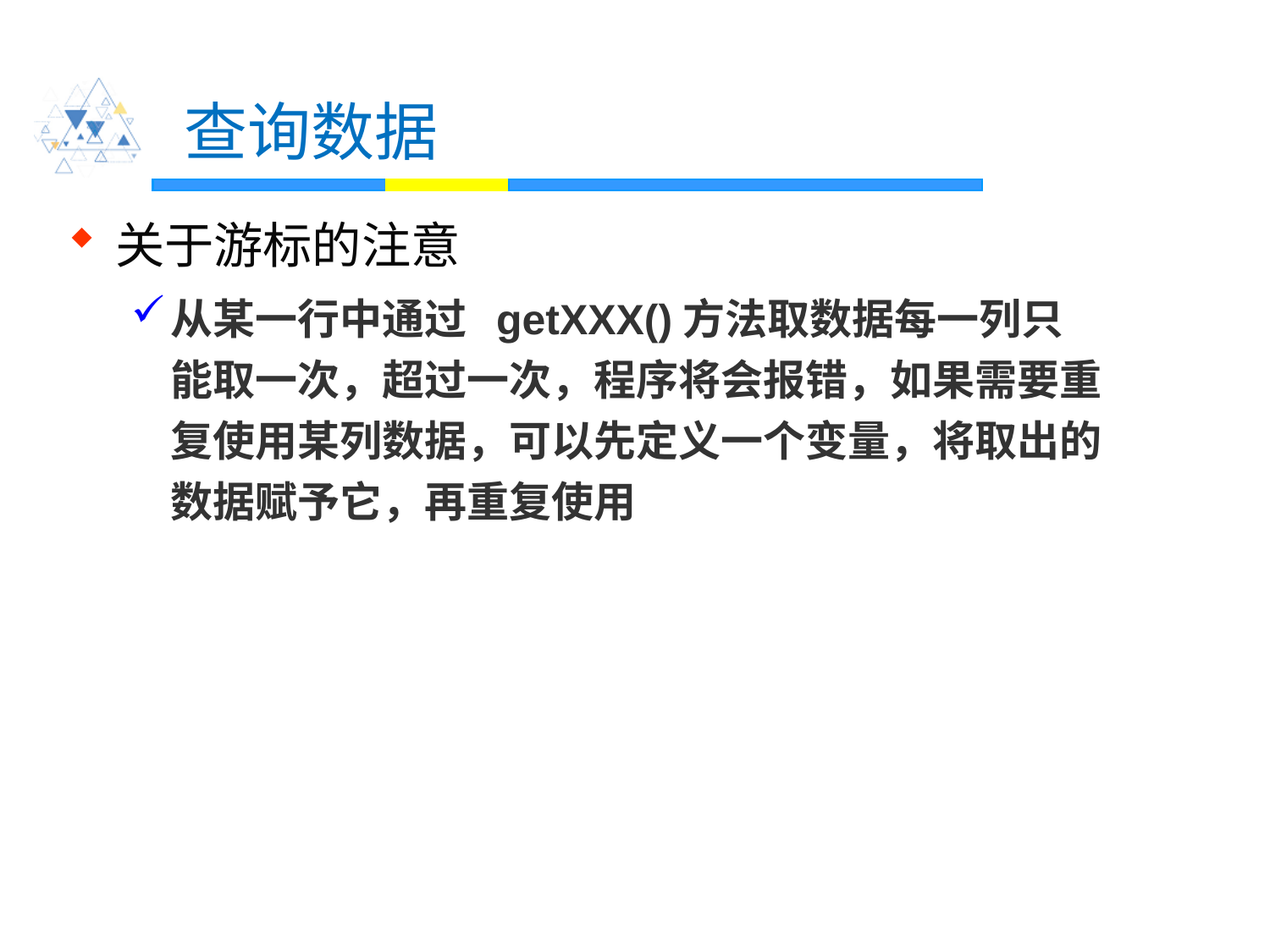

# 查询数据
关于游标的注意
从某一行中通过  getXXX()方法取数据每一列只能取一次，超过一次，程序将会报错，如果需要重复使用某列数据，可以先定义一个变量，将取出的数据赋予它，再重复使用